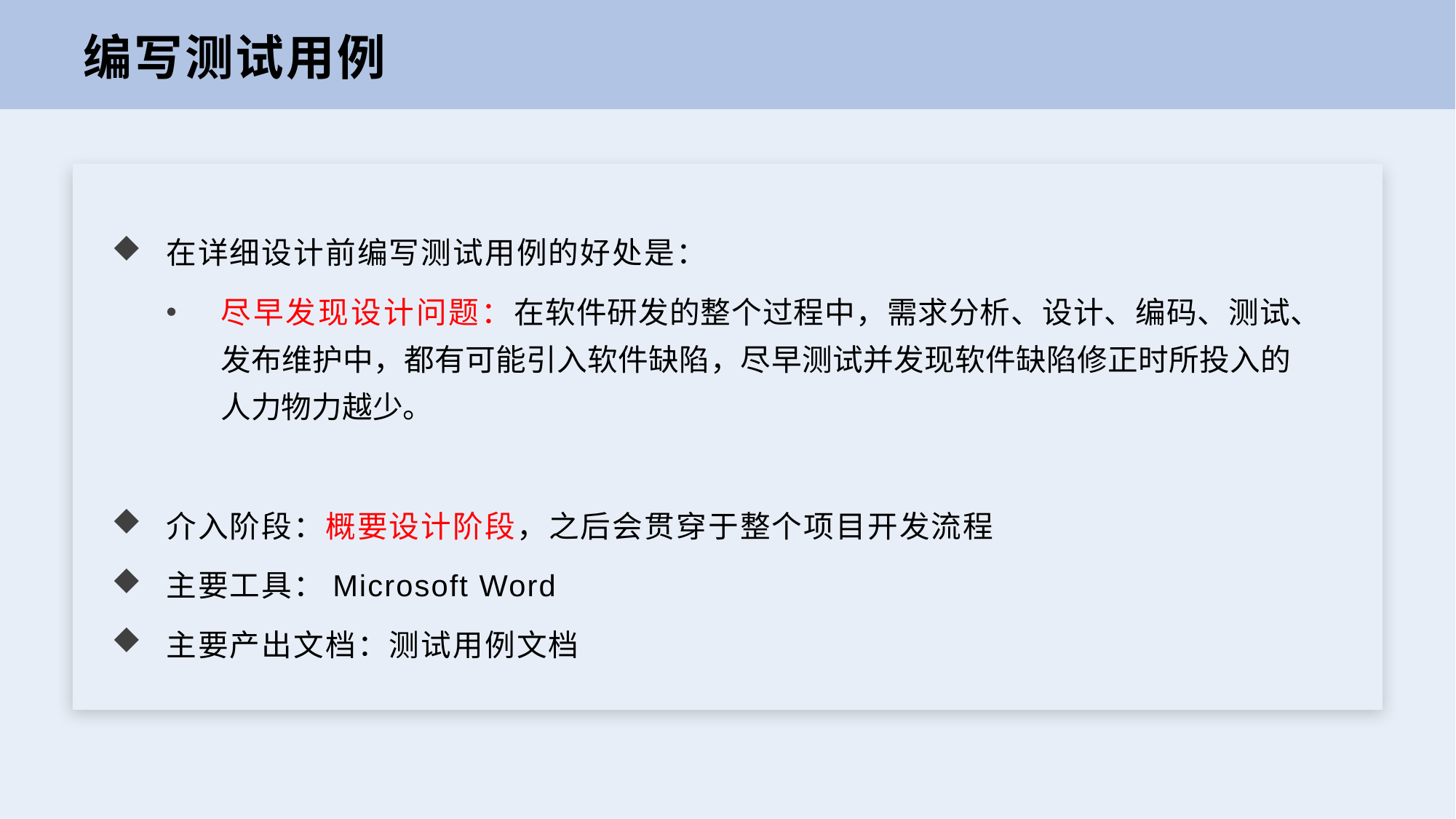

编写测试用例

在详细设计前编写测试用例的好处是：
尽早发现设计问题：在软件研发的整个过程中，需求分析、设计、编码、测试、发布维护中，都有可能引入软件缺陷，尽早测试并发现软件缺陷修正时所投入的人力物力越少。

介入阶段：概要设计阶段，之后会贯穿于整个项目开发流程
主要工具：Microsoft Word
主要产出文档：测试用例文档